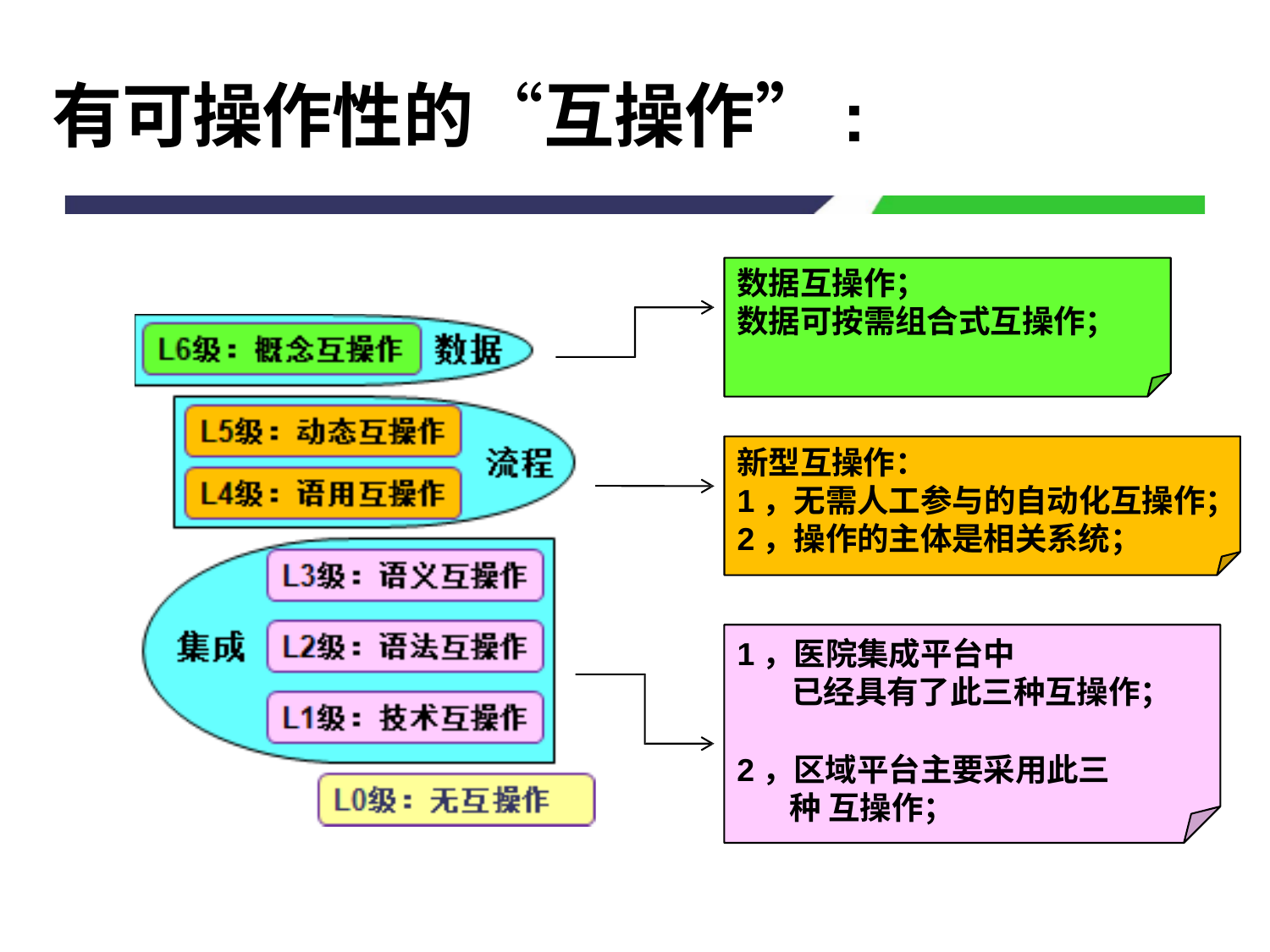

# 有可操作性的“互操作”:

数据互操作；
数据可按需组合式互操作；

新型互操作：
1，无需人工参与的自动化互操作；
2，操作的主体是相关系统；

1，医院集成平台中
已经具有了此三种互操作；

2，区域平台主要采用此三种 互操作；